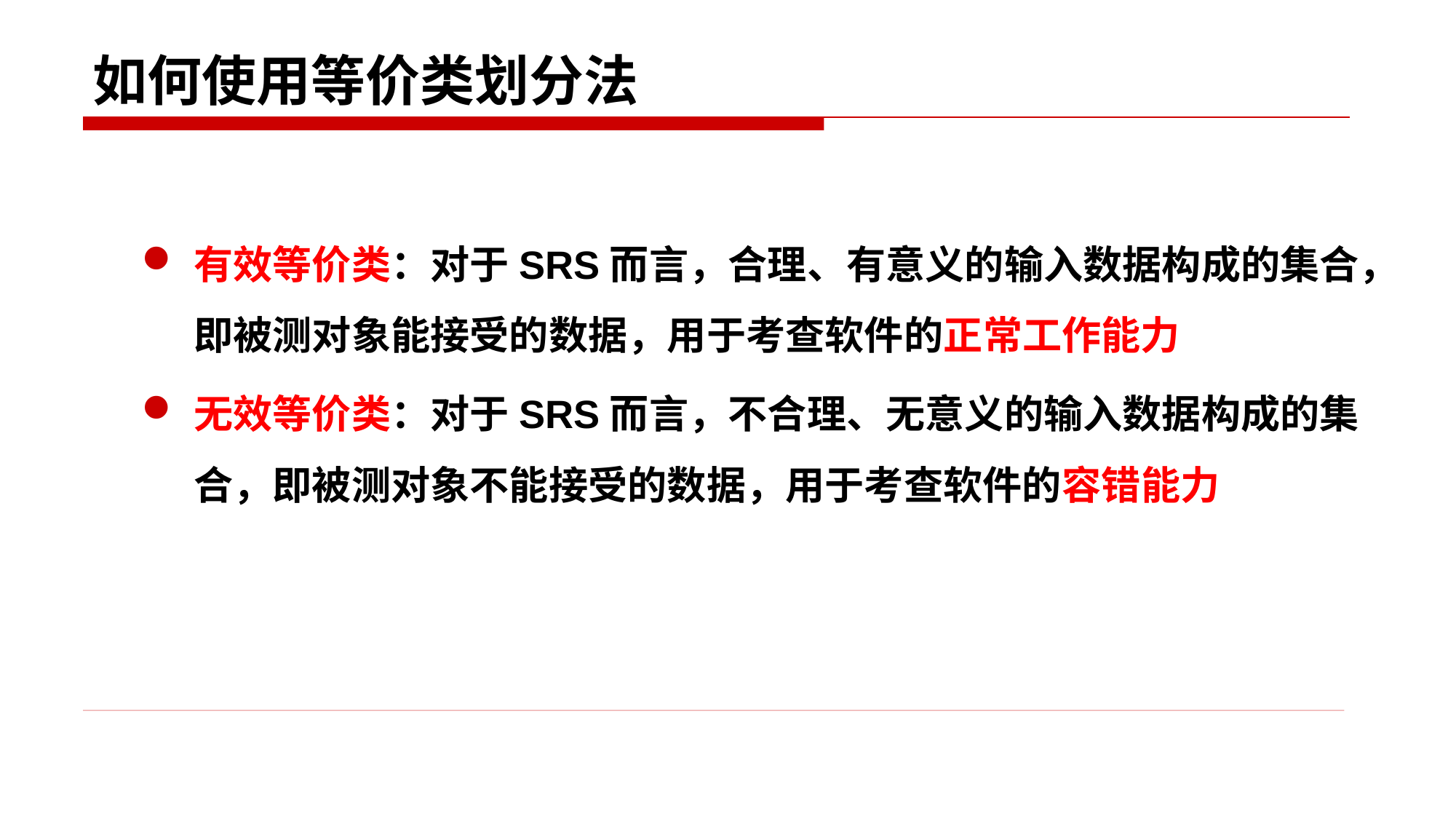

# 如何使用等价类划分法

有效等价类：对于SRS而言，合理、有意义的输入数据构成的集合，即被测对象能接受的数据，用于考查软件的正常工作能力
无效等价类：对于SRS而言，不合理、无意义的输入数据构成的集合，即被测对象不能接受的数据，用于考查软件的容错能力